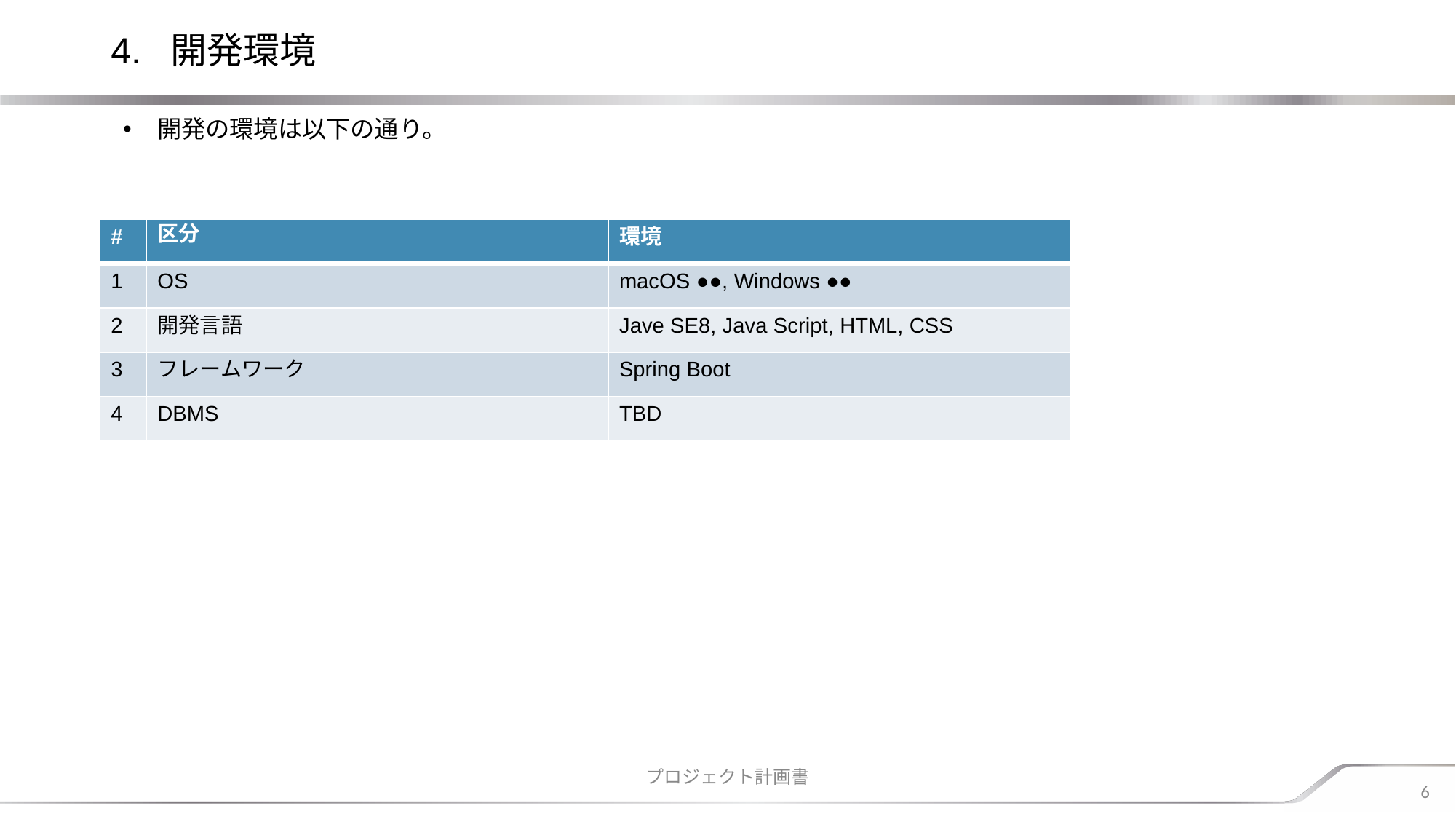

# 4.  開発環境
開発の環境は以下の通り。
| # | 区分 | 環境 |
| --- | --- | --- |
| 1 | OS | macOS ●●, Windows ●● |
| 2 | 開発言語 | Jave SE8, Java Script, HTML, CSS |
| 3 | フレームワーク | Spring Boot |
| 4 | DBMS | TBD |
プロジェクト計画書
6